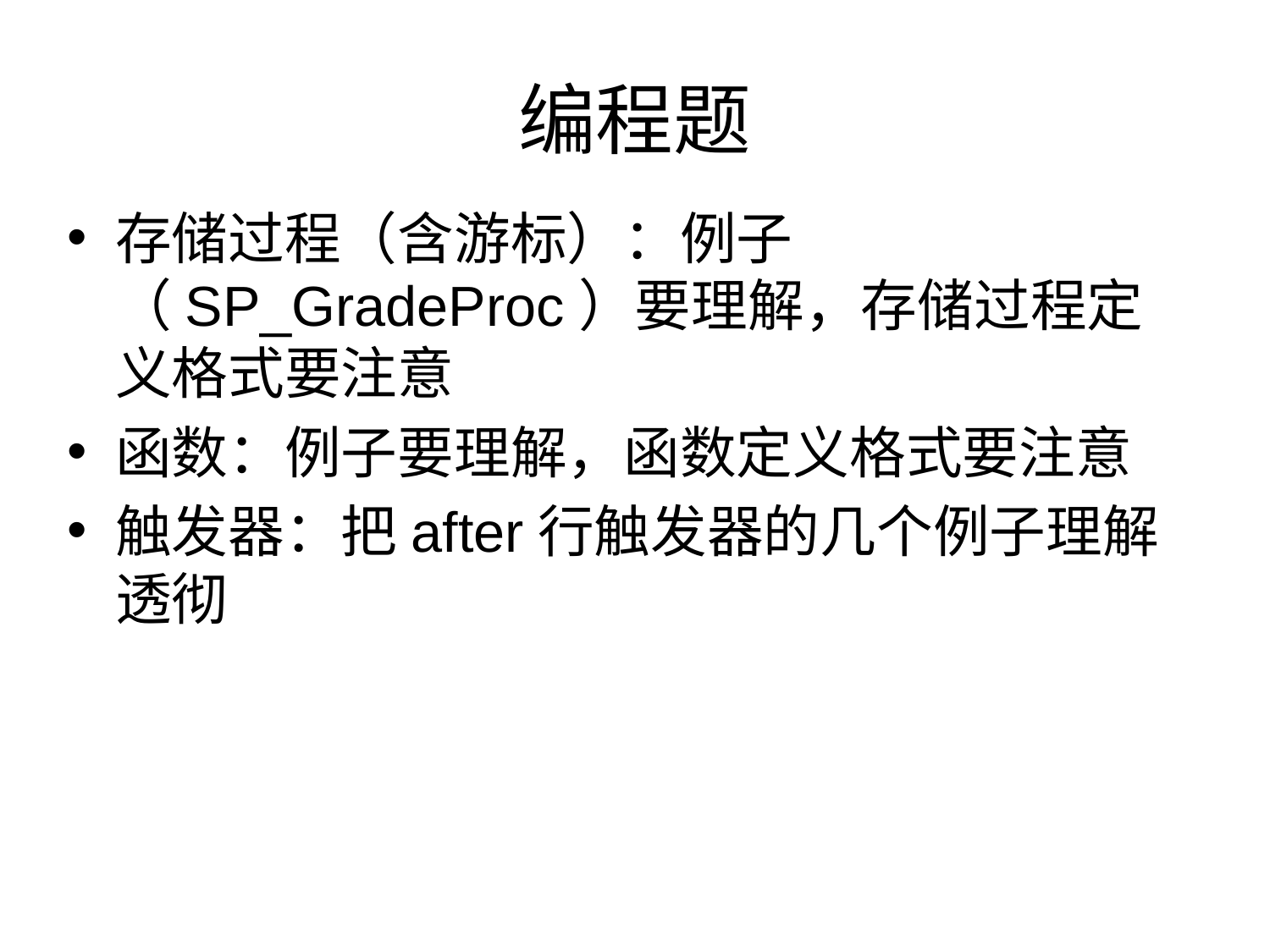

# 编程题
存储过程（含游标）：例子（SP_GradeProc）要理解，存储过程定义格式要注意
函数：例子要理解，函数定义格式要注意
触发器：把after行触发器的几个例子理解透彻